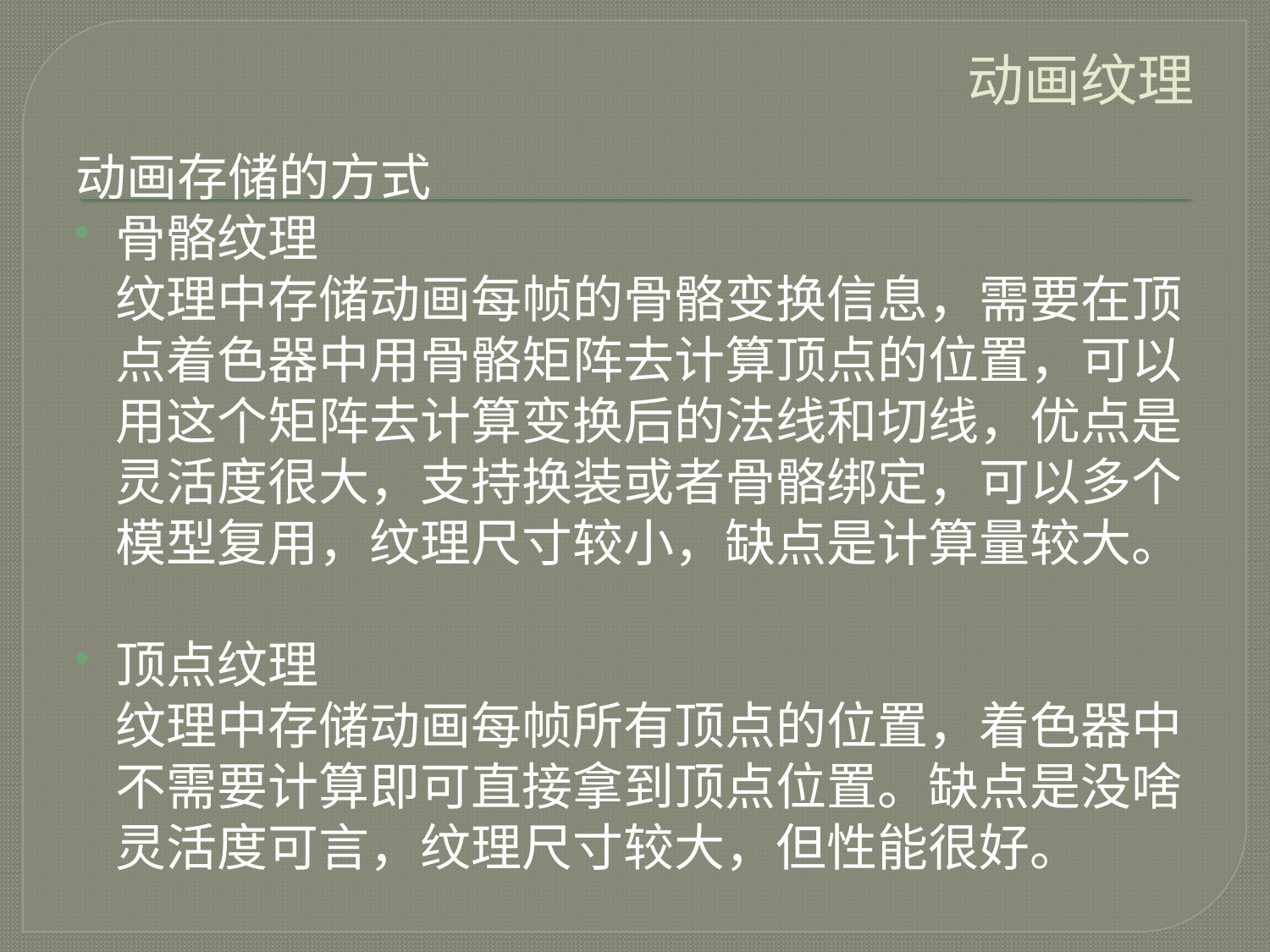

# 动画纹理
动画存储的方式
骨骼纹理
		纹理中存储动画每帧的骨骼变换信息，需要在顶点着色器中用骨骼矩阵去计算顶点的位置，可以用这个矩阵去计算变换后的法线和切线，优点是灵活度很大，支持换装或者骨骼绑定，可以多个模型复用，纹理尺寸较小，缺点是计算量较大。

顶点纹理
		纹理中存储动画每帧所有顶点的位置，着色器中不需要计算即可直接拿到顶点位置。缺点是没啥灵活度可言，纹理尺寸较大，但性能很好。